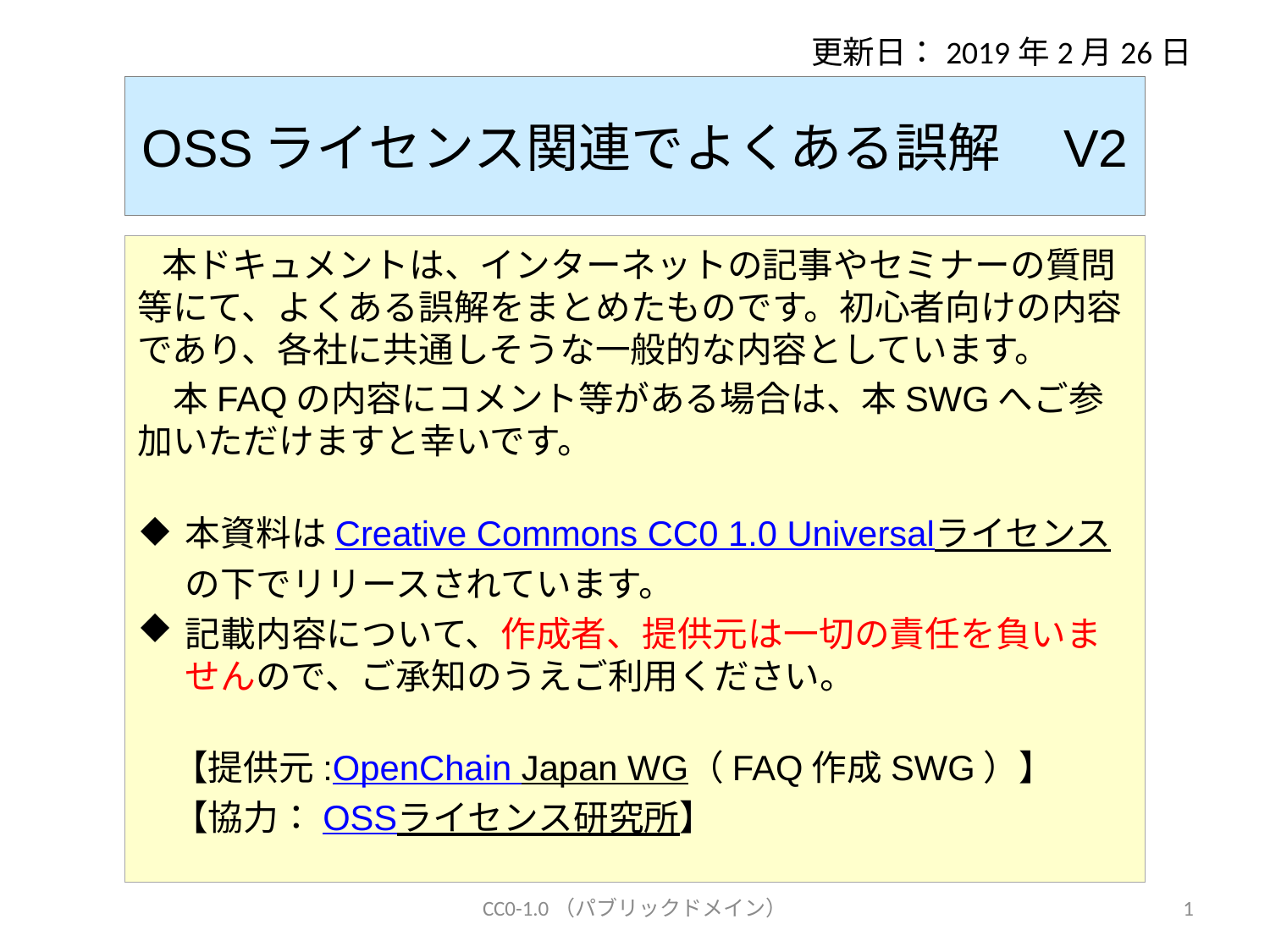

更新日：2019年2月26日
# OSSライセンス関連でよくある誤解　V2
  本ドキュメントは、インターネットの記事やセミナーの質問等にて、よくある誤解をまとめたものです。初心者向けの内容であり、各社に共通しそうな一般的な内容としています。
　本FAQの内容にコメント等がある場合は、本SWGへご参加いただけますと幸いです。
本資料はCreative Commons CC0 1.0 Universalライセンスの下でリリースされています。
記載内容について、作成者、提供元は一切の責任を負いませんので、ご承知のうえご利用ください。
　【提供元:OpenChain Japan WG（FAQ作成SWG）】
　【協力：OSSライセンス研究所】
CC0-1.0（パブリックドメイン）
1